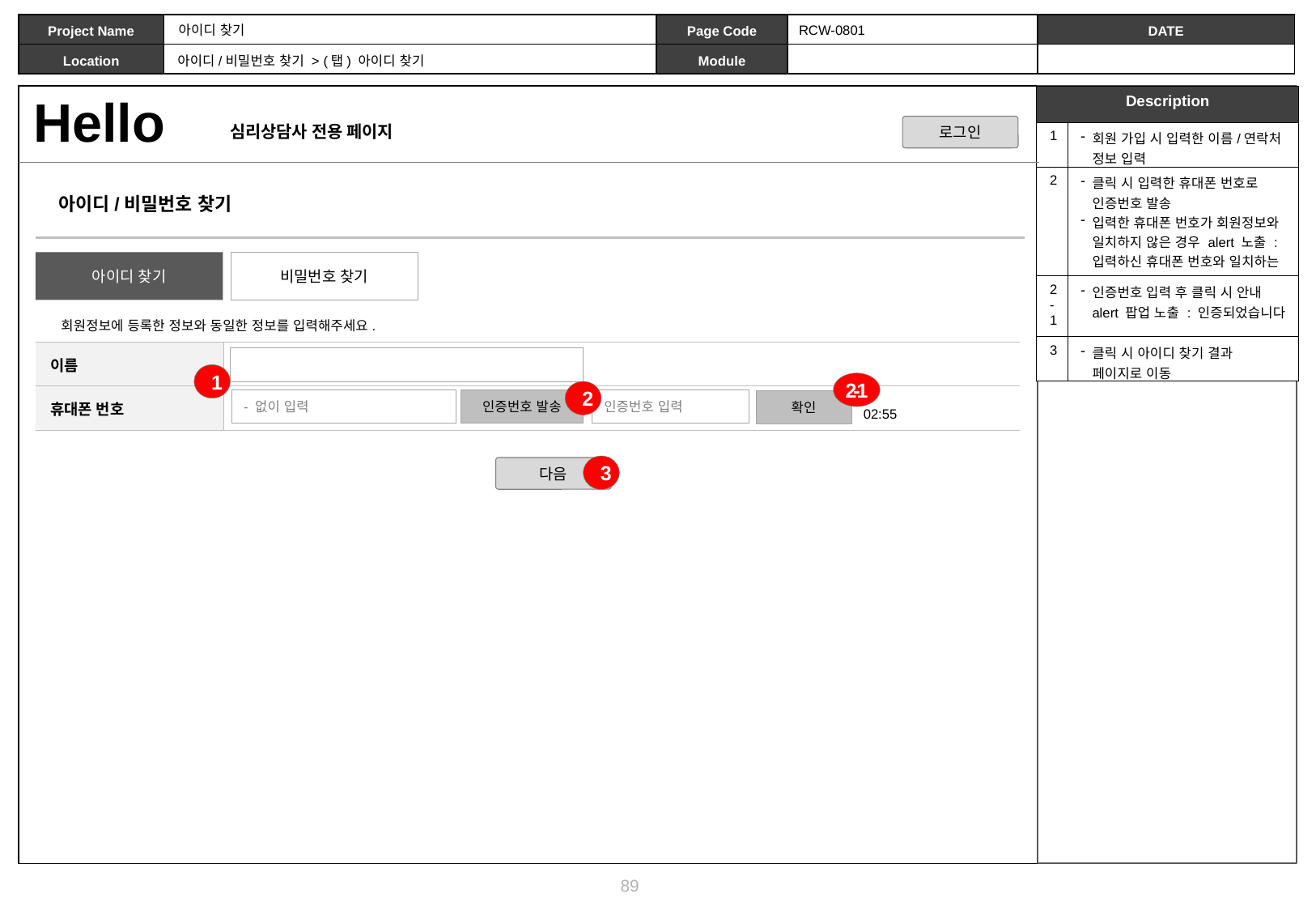

아이디 찾기
RCW-0801
아이디/비밀번호 찾기 > (탭) 아이디 찾기
Hello
| Description |  |
| --- | --- |
| 1 | 회원 가입 시 입력한 이름/연락처 정보 입력 |
| 2 | 클릭 시 입력한 휴대폰 번호로 인증번호 발송 입력한 휴대폰 번호가 회원정보와 일치하지 않은 경우 alert 노출 : 입력하신 휴대폰 번호와 일치하는 정보가 없습니다. |
| 2-1 | 인증번호 입력 후 클릭 시 안내 alert 팝업 노출 : 인증되었습니다 |
| 3 | 클릭 시 아이디 찾기 결과 페이지로 이동 |
심리상담사 전용 페이지
로그인
아이디/비밀번호 찾기
아이디 찾기
비밀번호 찾기
회원정보에 등록한 정보와 동일한 정보를 입력해주세요.
| 이름 |  |
| --- | --- |
| 휴대폰 번호 |  |

1
2-1
2
- 없이 입력
인증번호 발송
인증번호 입력
확인
02:55
3
다음
89